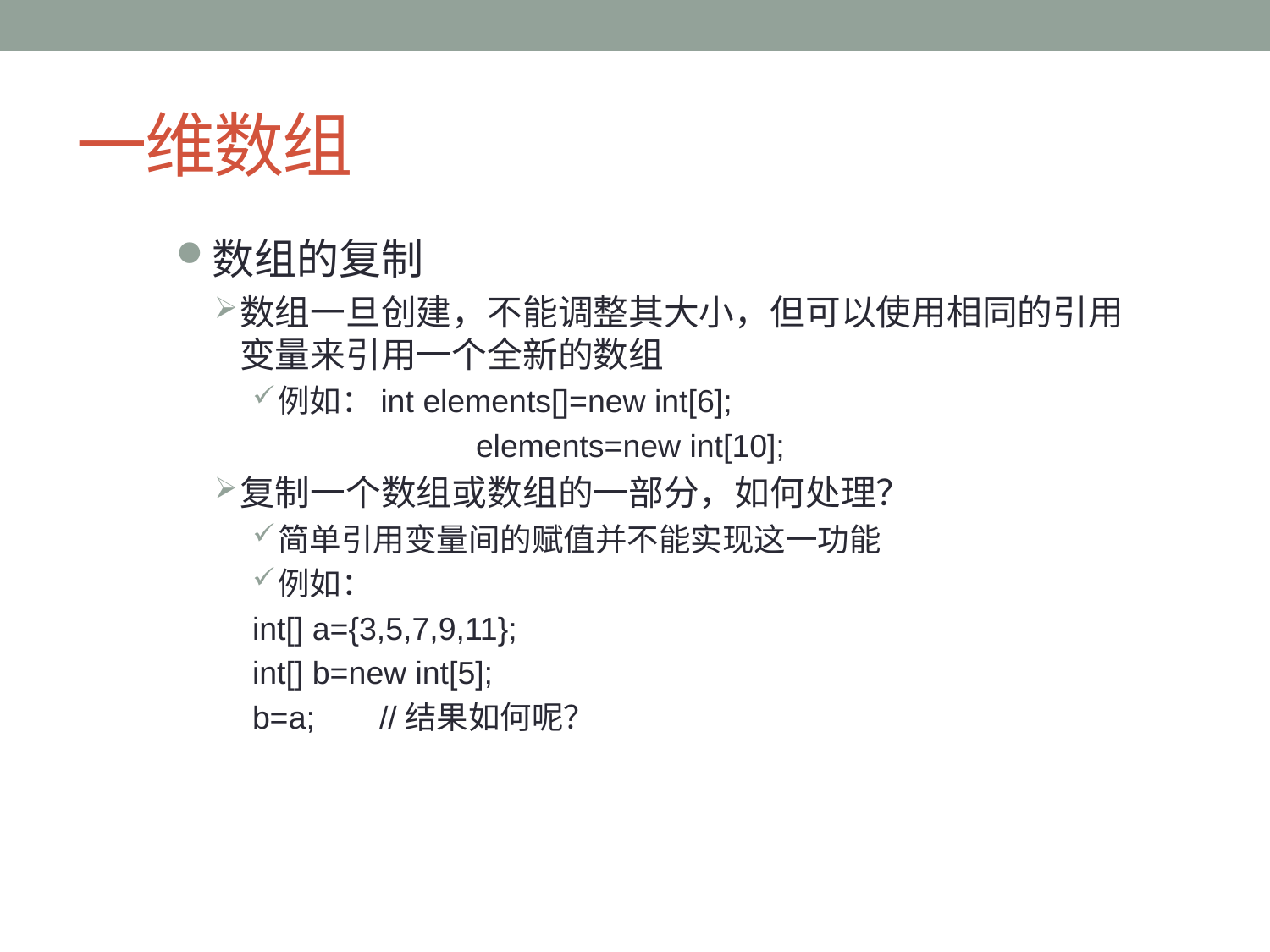

# 一维数组
数组的复制
数组一旦创建，不能调整其大小，但可以使用相同的引用变量来引用一个全新的数组
例如：int elements[]=new int[6];
		        elements=new int[10];
复制一个数组或数组的一部分，如何处理？
简单引用变量间的赋值并不能实现这一功能
例如：
int[] a={3,5,7,9,11};
int[] b=new int[5];
b=a;	//结果如何呢？